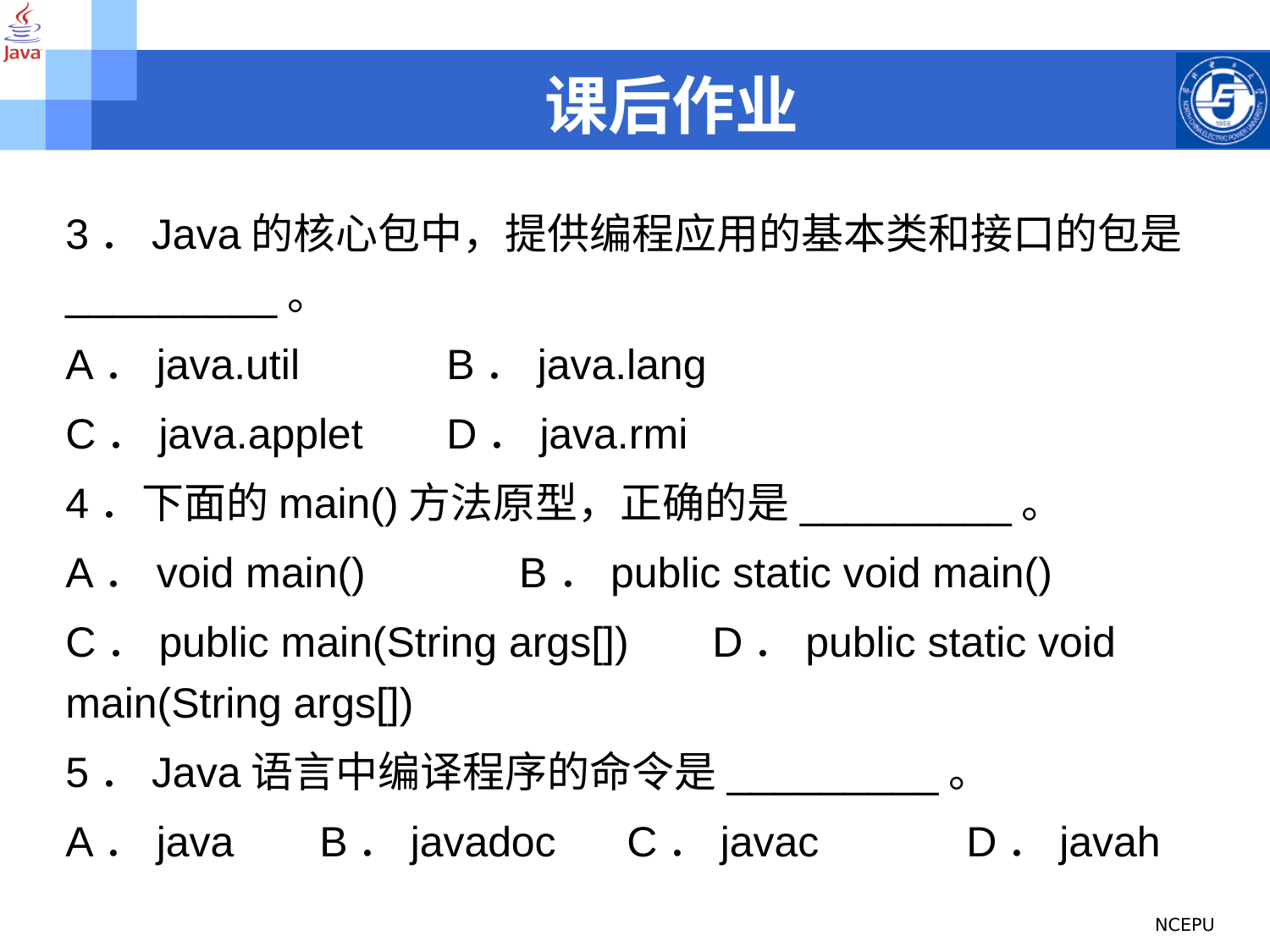

# 课后作业
3．Java的核心包中，提供编程应用的基本类和接口的包是_________。
A．java.util      	B．java.lang
C．java.applet     	D．java.rmi
4．下面的main()方法原型，正确的是_________。
A．void main()             B．public static void main()
C．public main(String args[])     	 D．public static void main(String args[])
5．Java语言中编译程序的命令是_________。
A．java	B．javadoc      C．javac     	 D．javah

NCEPU